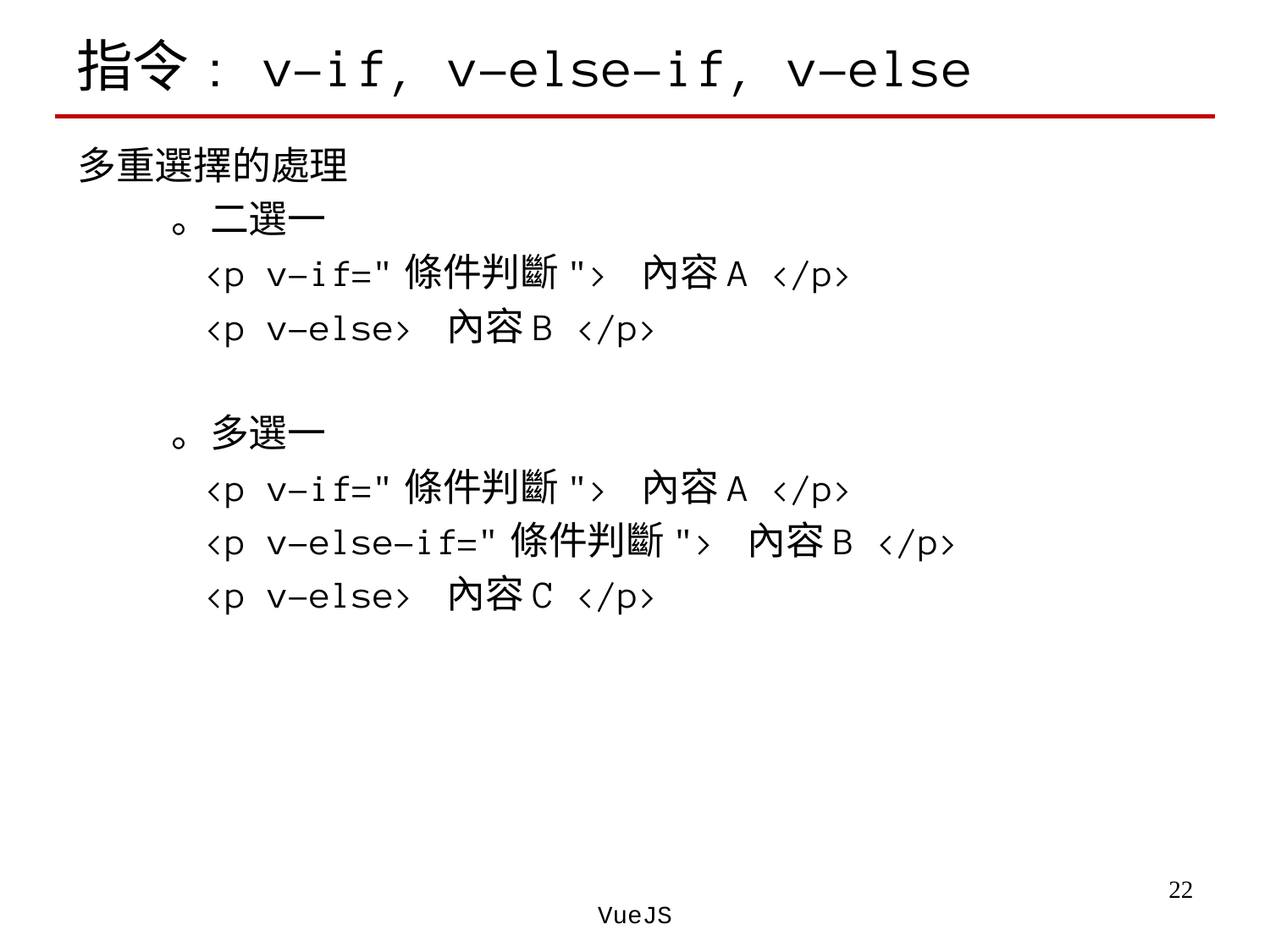

# 指令: v-if, v-else-if, v-else
多重選擇的處理
    。二選一
	<p v-if="條件判斷"> 內容A </p>
	<p v-else> 內容B </p>

    。多選一
	<p v-if="條件判斷"> 內容A </p>
	<p v-else-if="條件判斷"> 內容B </p>
	<p v-else> 內容C </p>

22
VueJS